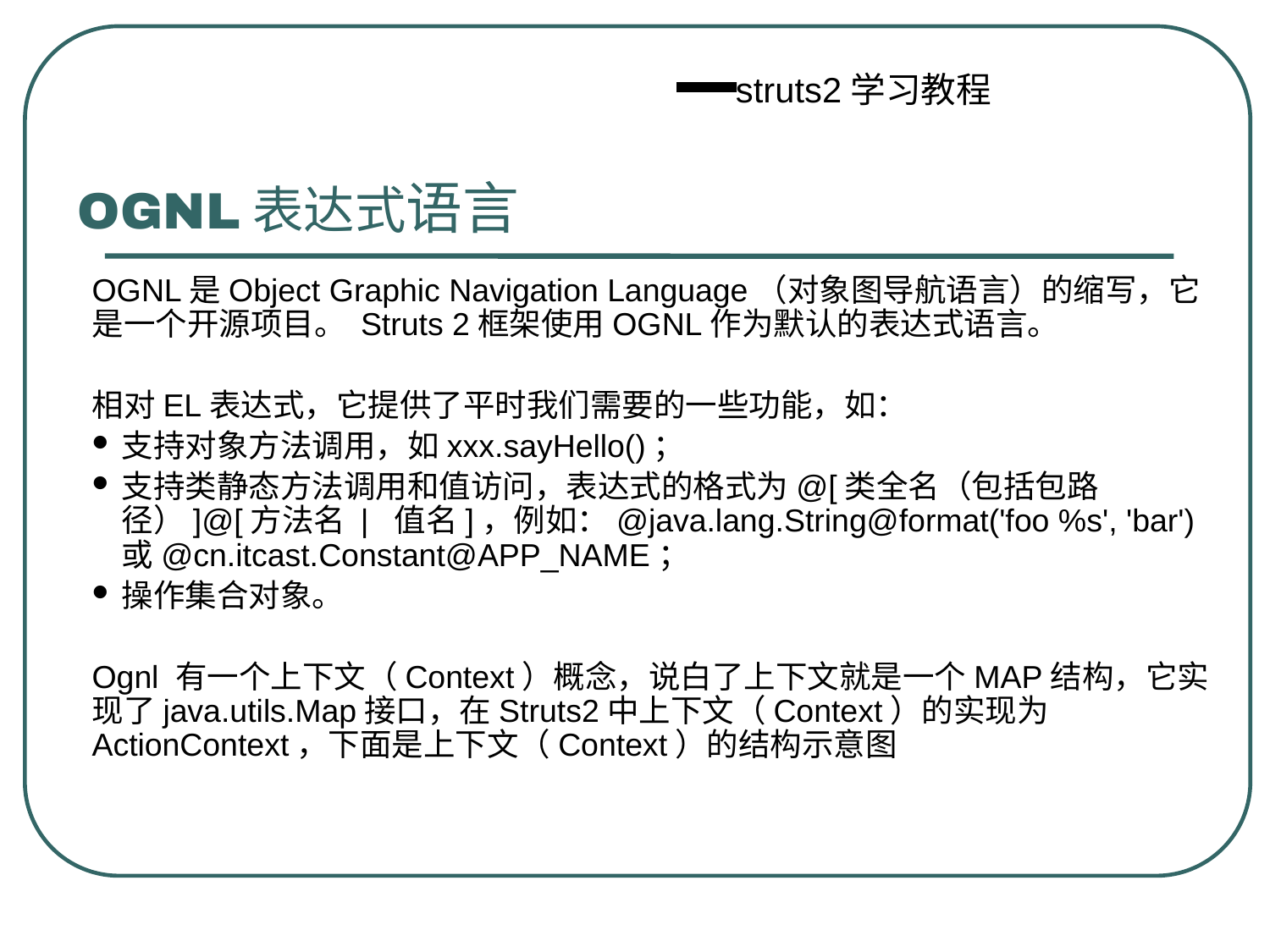

OGNL表达式语言
OGNL是Object Graphic Navigation Language（对象图导航语言）的缩写，它是一个开源项目。 Struts 2框架使用OGNL作为默认的表达式语言。

相对EL表达式，它提供了平时我们需要的一些功能，如：
支持对象方法调用，如xxx.sayHello()；
支持类静态方法调用和值访问，表达式的格式为@[类全名（包括包路径）]@[方法名 |  值名]，例如：@java.lang.String@format('foo %s', 'bar')或@cn.itcast.Constant@APP_NAME；
操作集合对象。

Ognl 有一个上下文（Context）概念，说白了上下文就是一个MAP结构，它实现了java.utils.Map接口，在Struts2中上下文（Context）的实现为ActionContext，下面是上下文（Context）的结构示意图